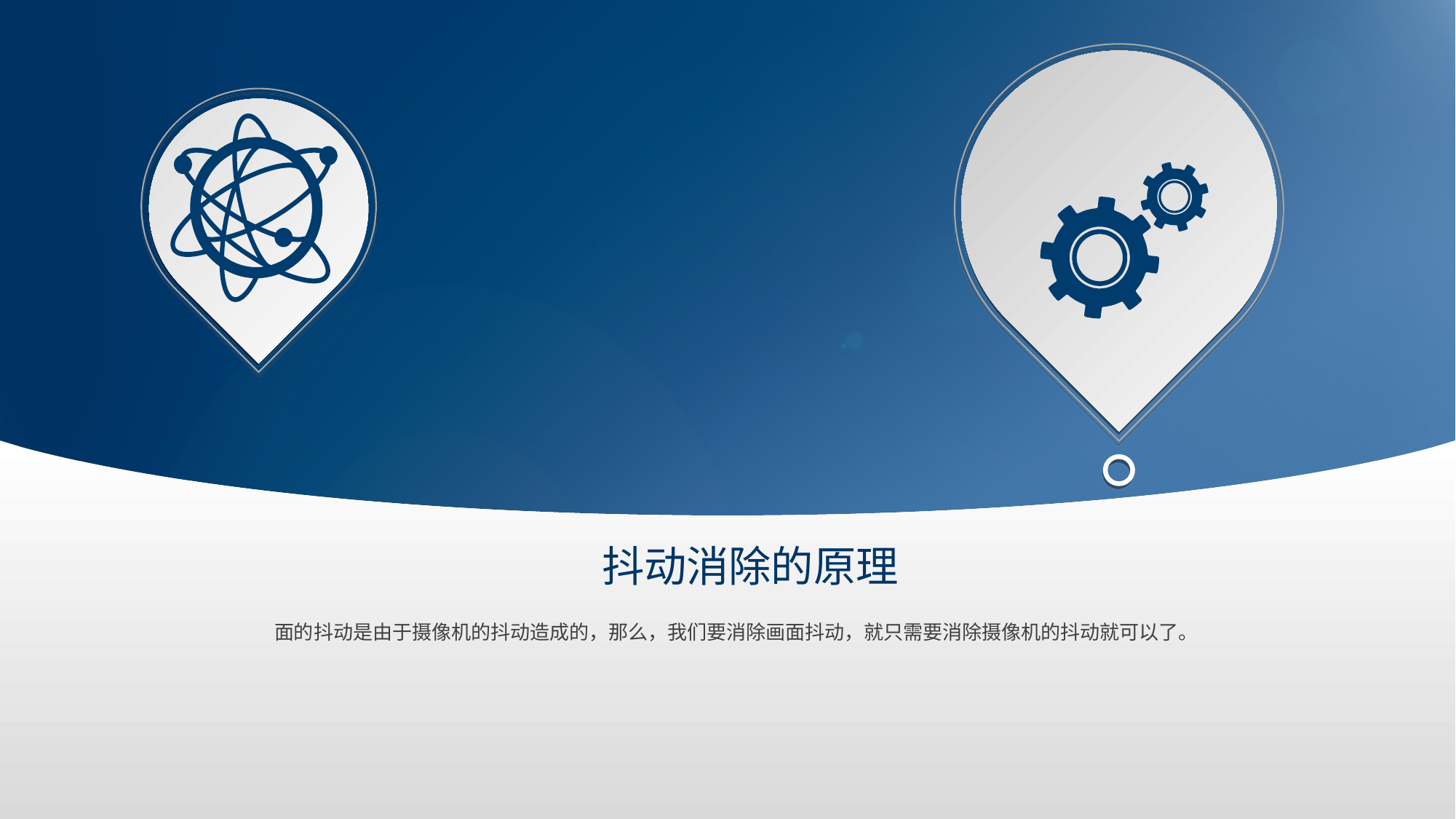

抖动消除的原理
面的抖动是由于摄像机的抖动造成的，那么，我们要消除画面抖动，就只需要消除摄像机的抖动就可以了。